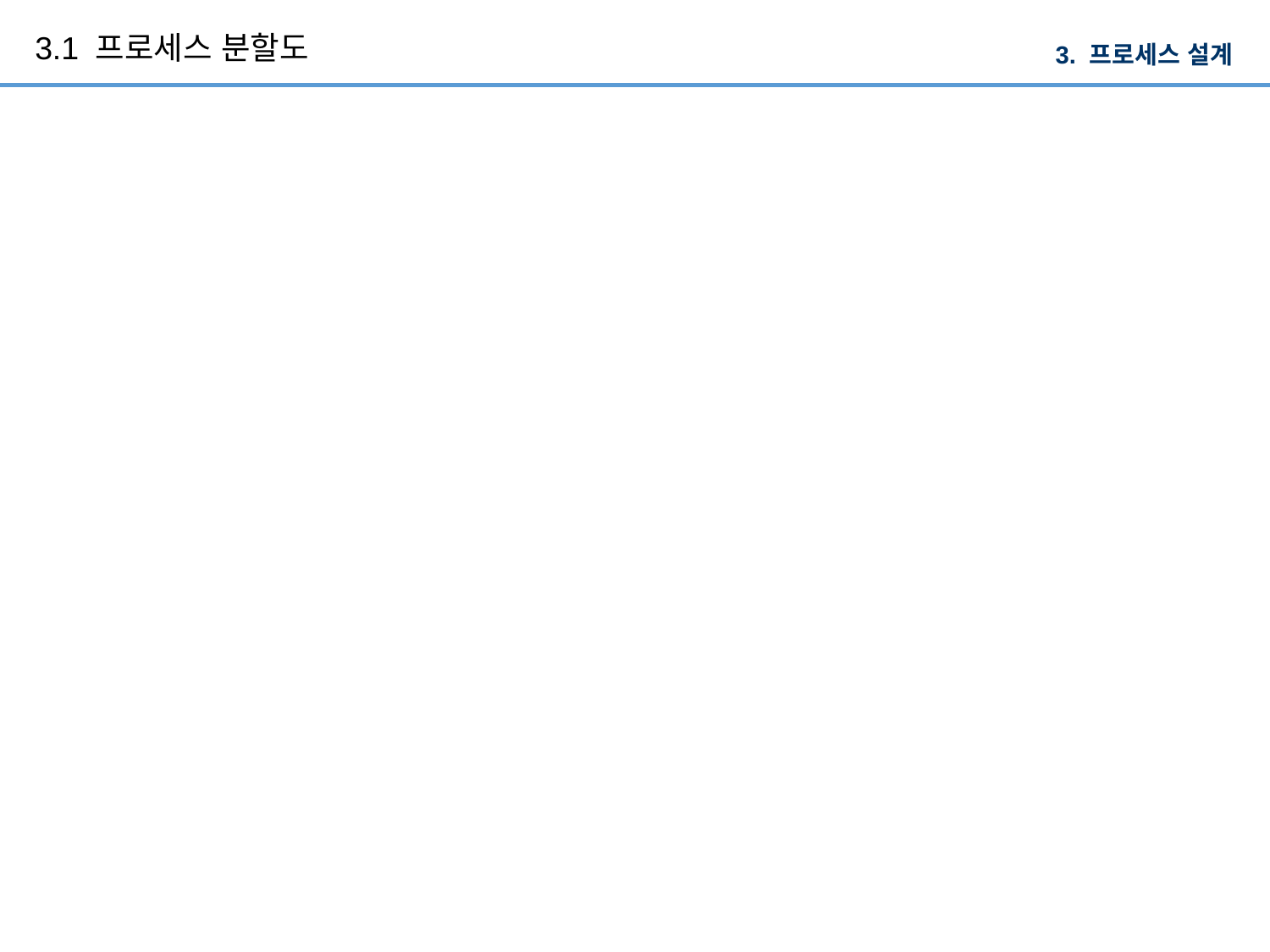

# 3.1 프로세스 분할도
3. 프로세스 설계